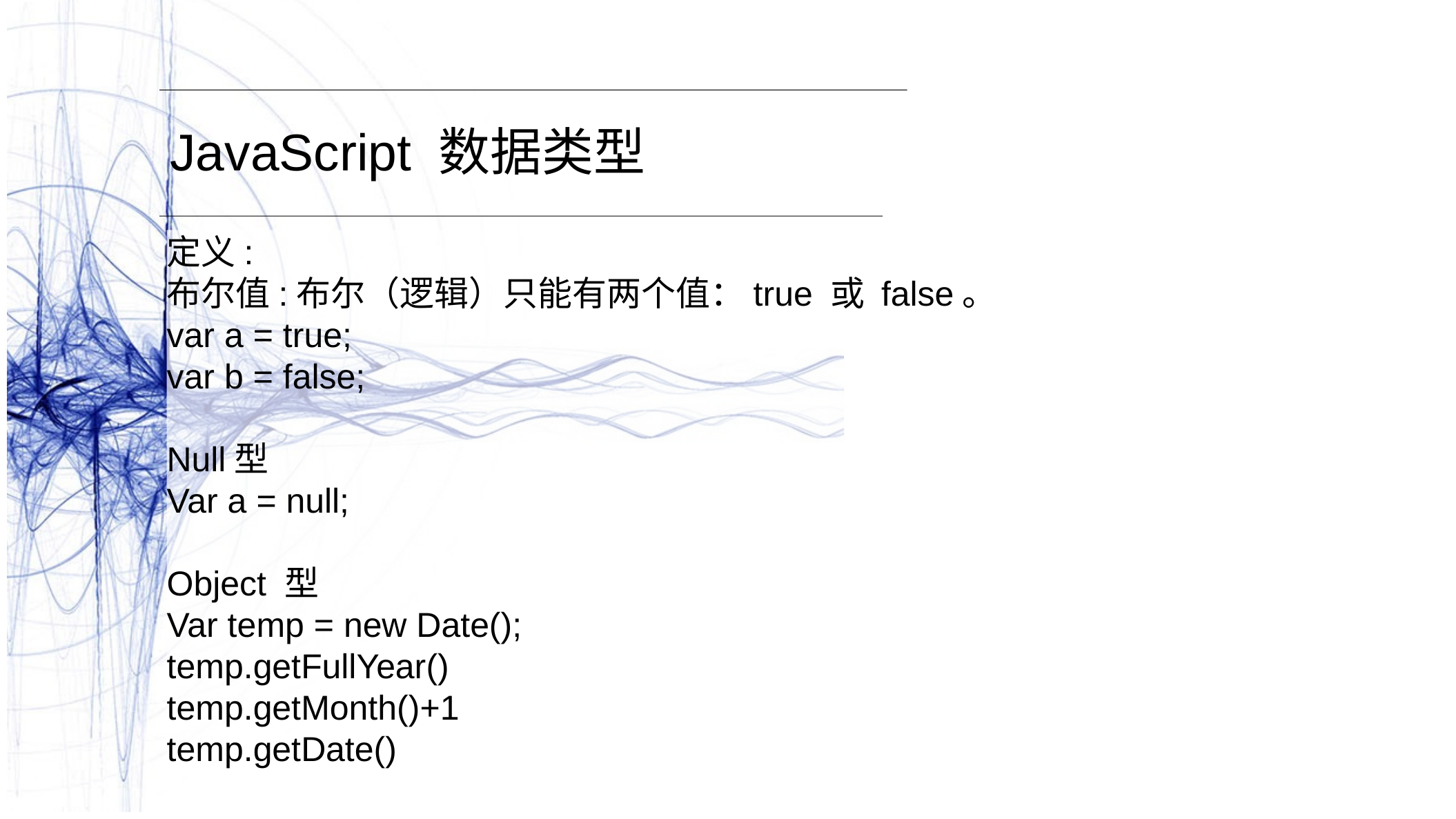

JavaScript 数据类型

定义:
布尔值:布尔（逻辑）只能有两个值：true 或 false。
var a = true;
var b = false;

Null型
Var a = null;

Object 型
Var temp = new Date();
temp.getFullYear()
temp.getMonth()+1
temp.getDate()